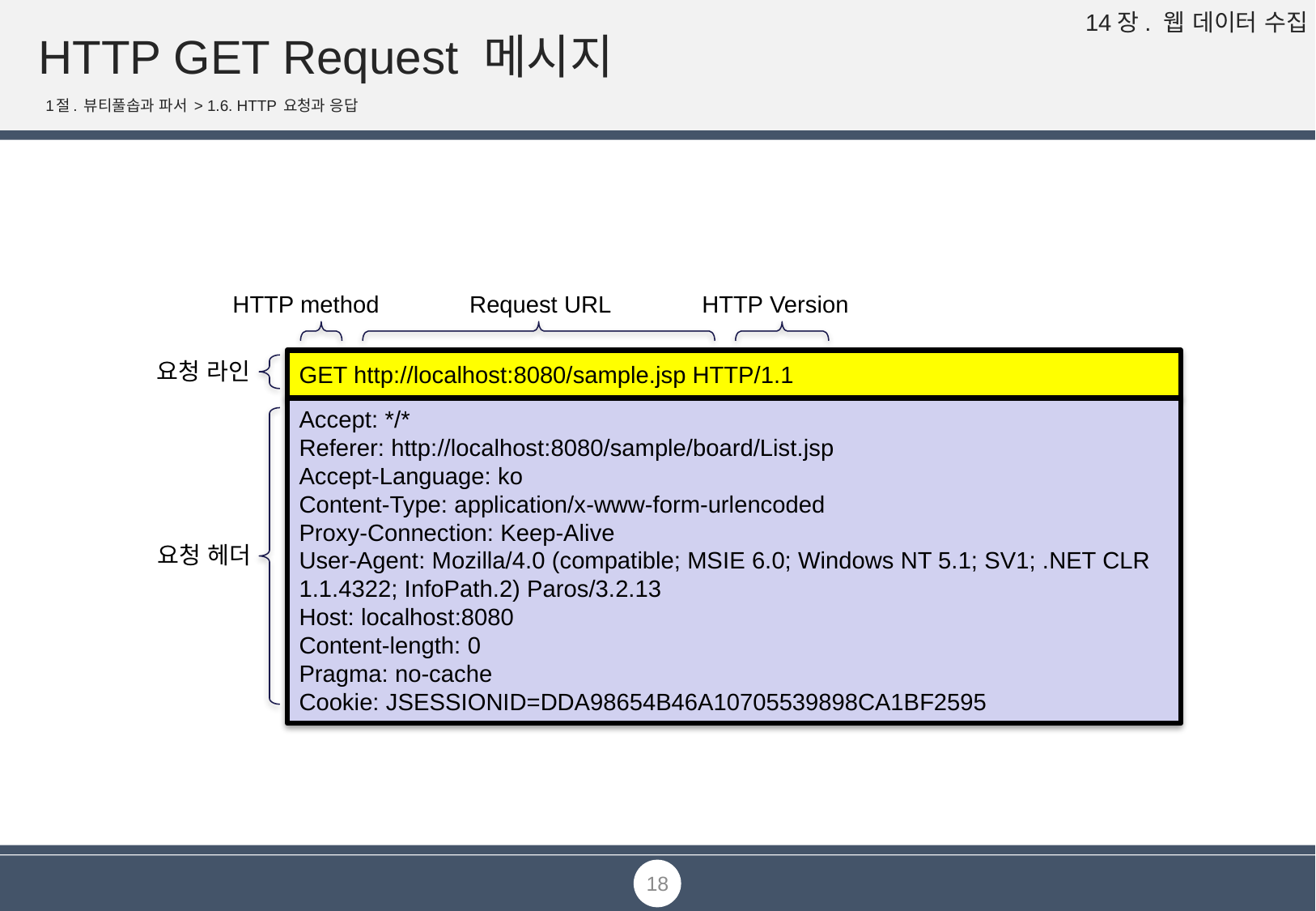

# HTTP GET Request 메시지
1절. 뷰티풀솝과 파서 > 1.6. HTTP 요청과 응답

HTTP method
Request URL
HTTP Version

요청 라인
GET http://localhost:8080/sample.jsp HTTP/1.1

Accept: */*
Referer: http://localhost:8080/sample/board/List.jsp
Accept-Language: ko
Content-Type: application/x-www-form-urlencoded
Proxy-Connection: Keep-Alive
User-Agent: Mozilla/4.0 (compatible; MSIE 6.0; Windows NT 5.1; SV1; .NET CLR 1.1.4322; InfoPath.2) Paros/3.2.13
Host: localhost:8080
Content-length: 0
Pragma: no-cache
Cookie: JSESSIONID=DDA98654B46A10705539898CA1BF2595

요청 헤더
18